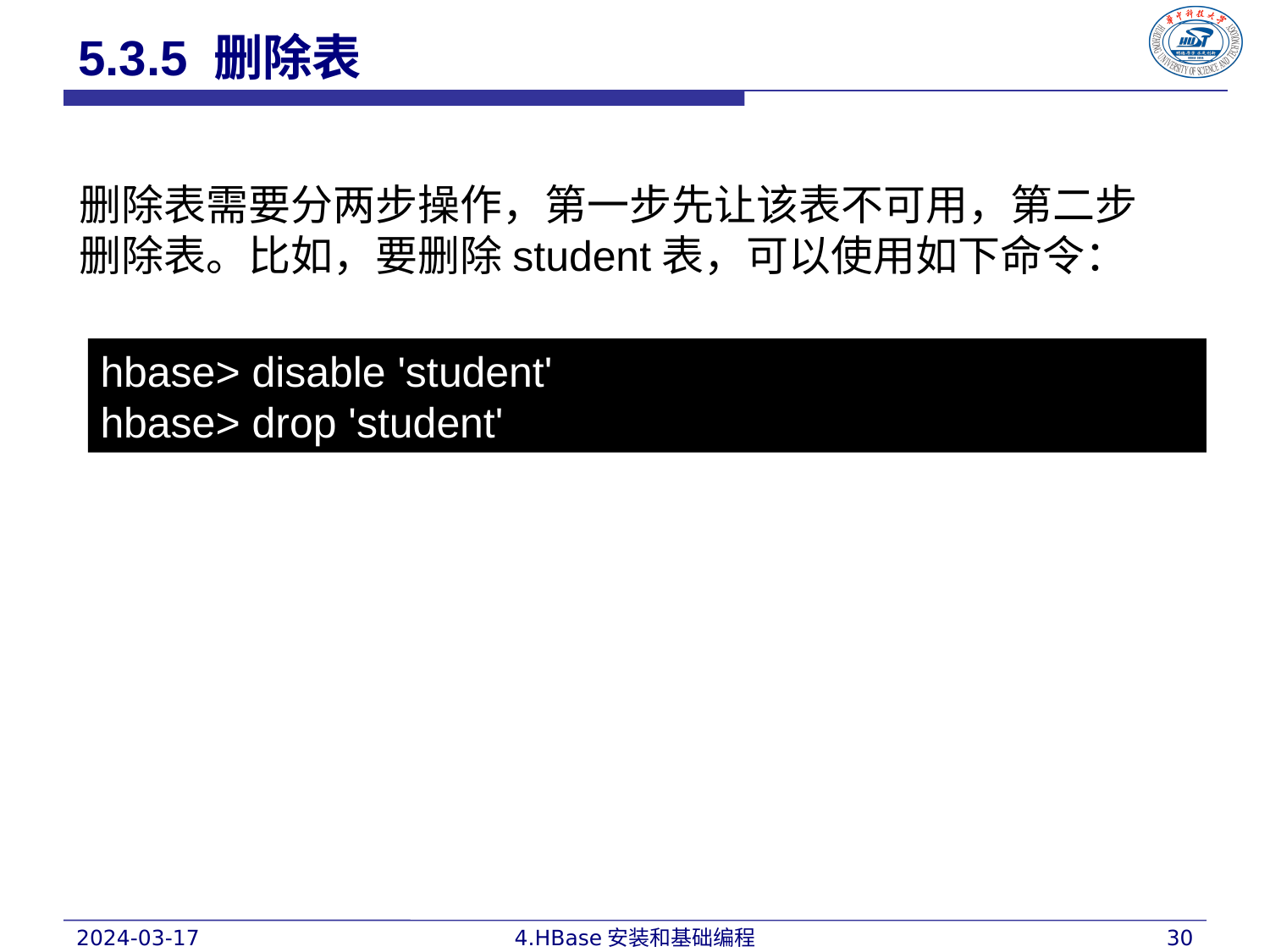

5.3.5 删除表
删除表需要分两步操作，第一步先让该表不可用，第二步删除表。比如，要删除student表，可以使用如下命令：
hbase> disable 'student'
hbase> drop 'student'
2024-03-17
4.HBase安装和基础编程
30